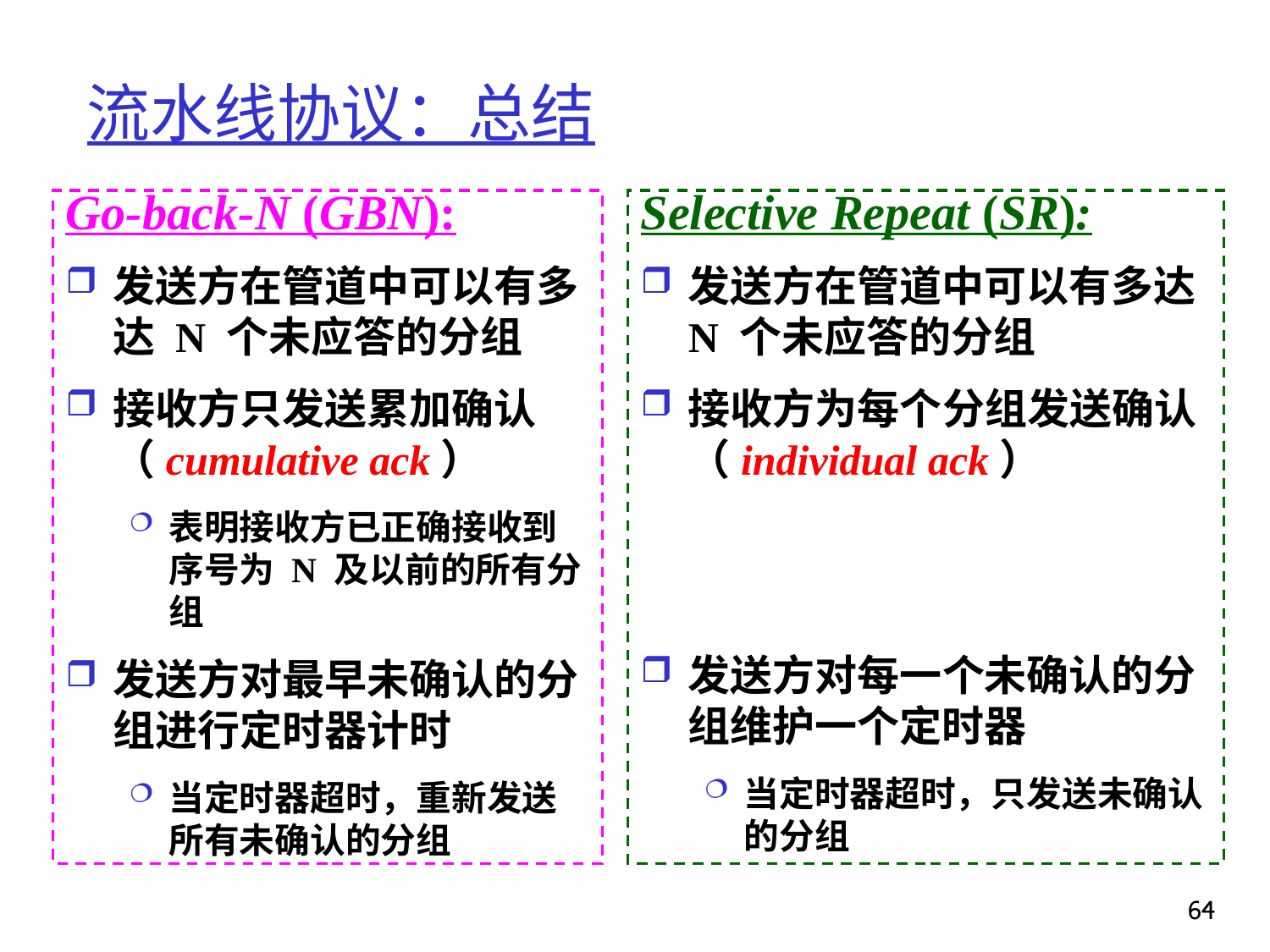

# 流水线协议：总结
Go-back-N (GBN):
发送方在管道中可以有多达 N 个未应答的分组
接收方只发送累加确认（cumulative ack）
表明接收方已正确接收到序号为 N 及以前的所有分组
发送方对最早未确认的分组进行定时器计时
当定时器超时，重新发送所有未确认的分组
Selective Repeat (SR):
发送方在管道中可以有多达 N 个未应答的分组
接收方为每个分组发送确认（individual ack）

发送方对每一个未确认的分组维护一个定时器
当定时器超时，只发送未确认的分组
64